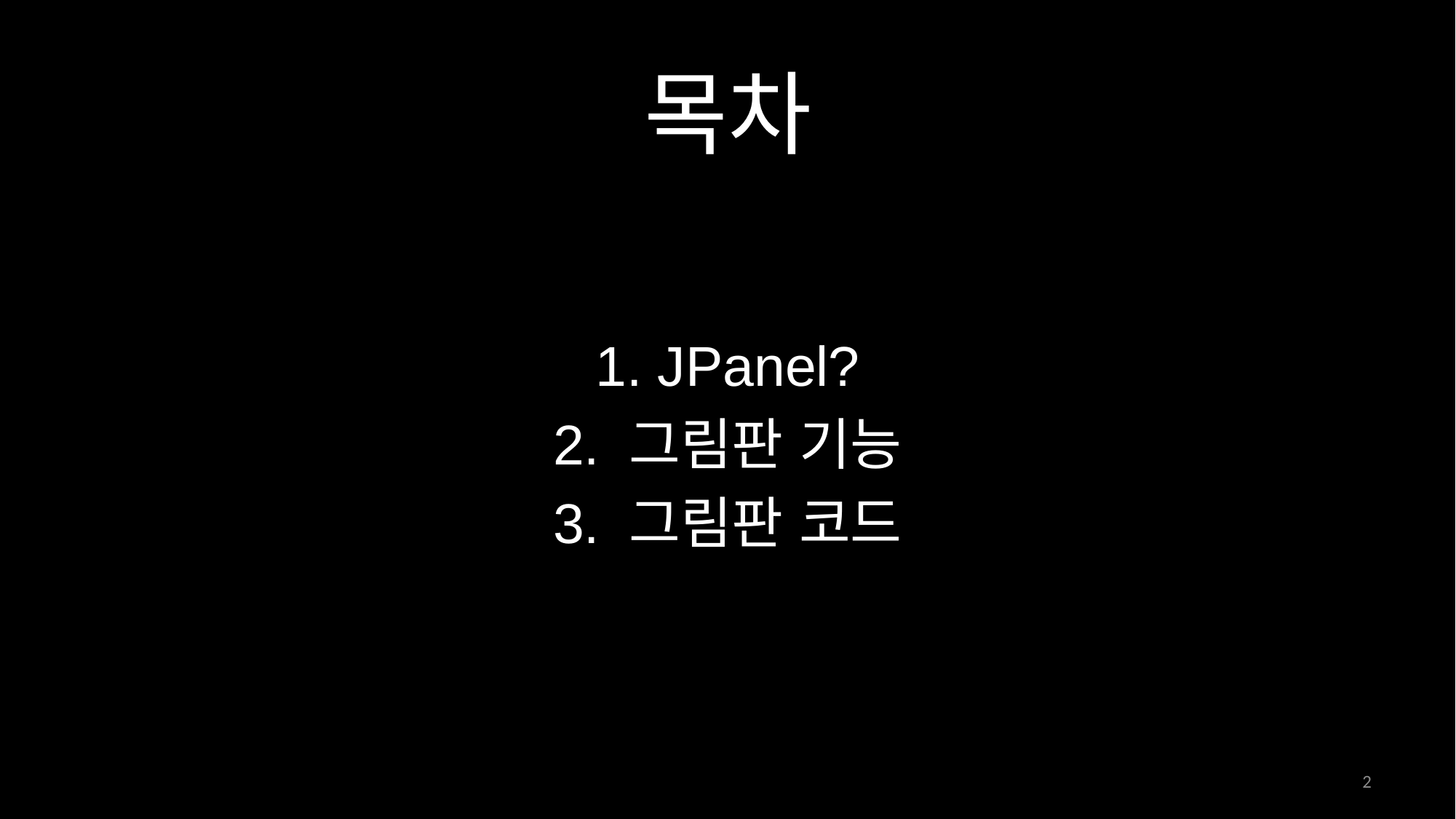

# 목차
1. JPanel?
2. 그림판 기능
3. 그림판 코드
2